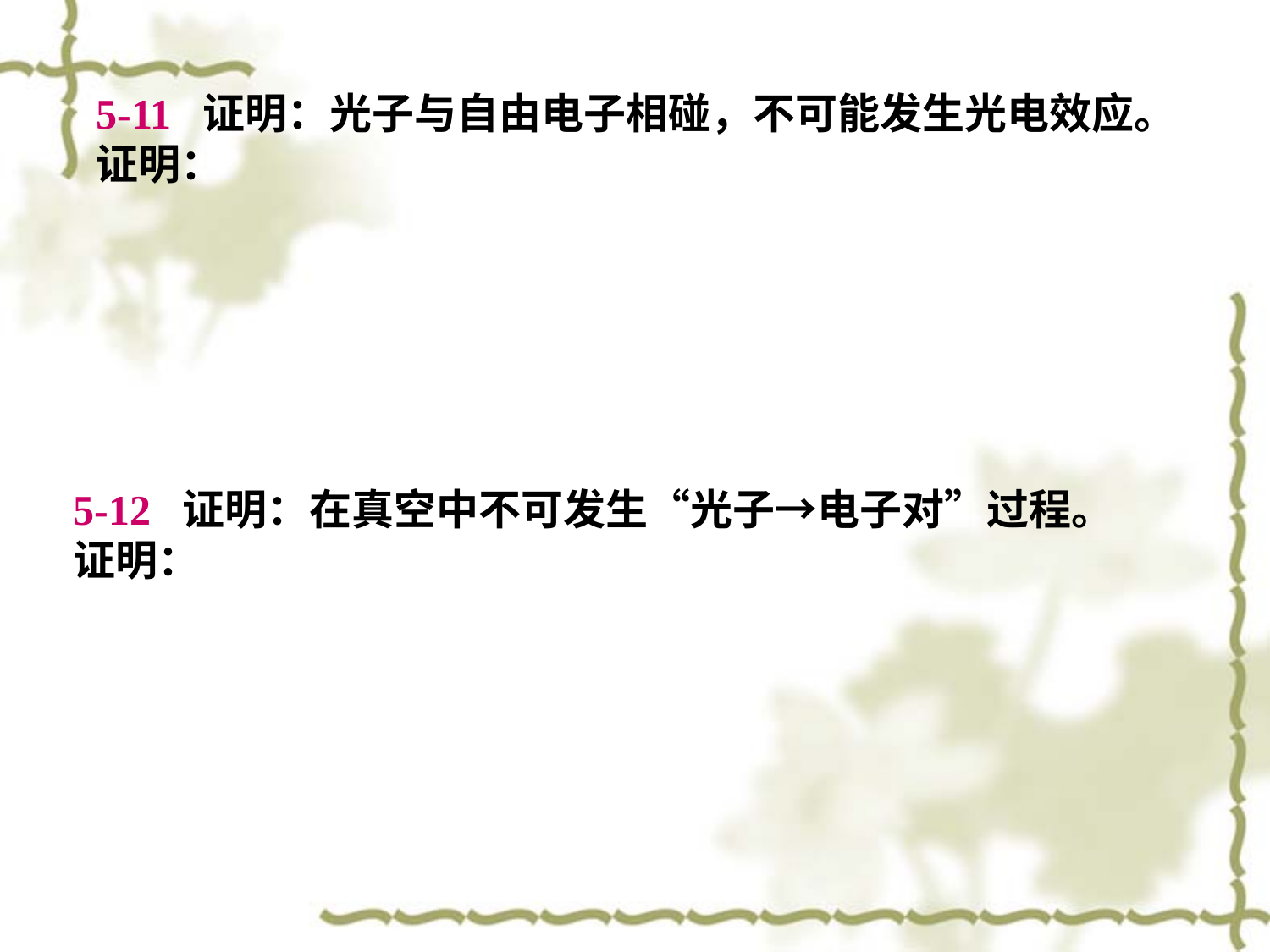

5-11  证明：光子与自由电子相碰，不可能发生光电效应。
证明：
5-12  证明：在真空中不可发生“光子→电子对”过程。
证明：